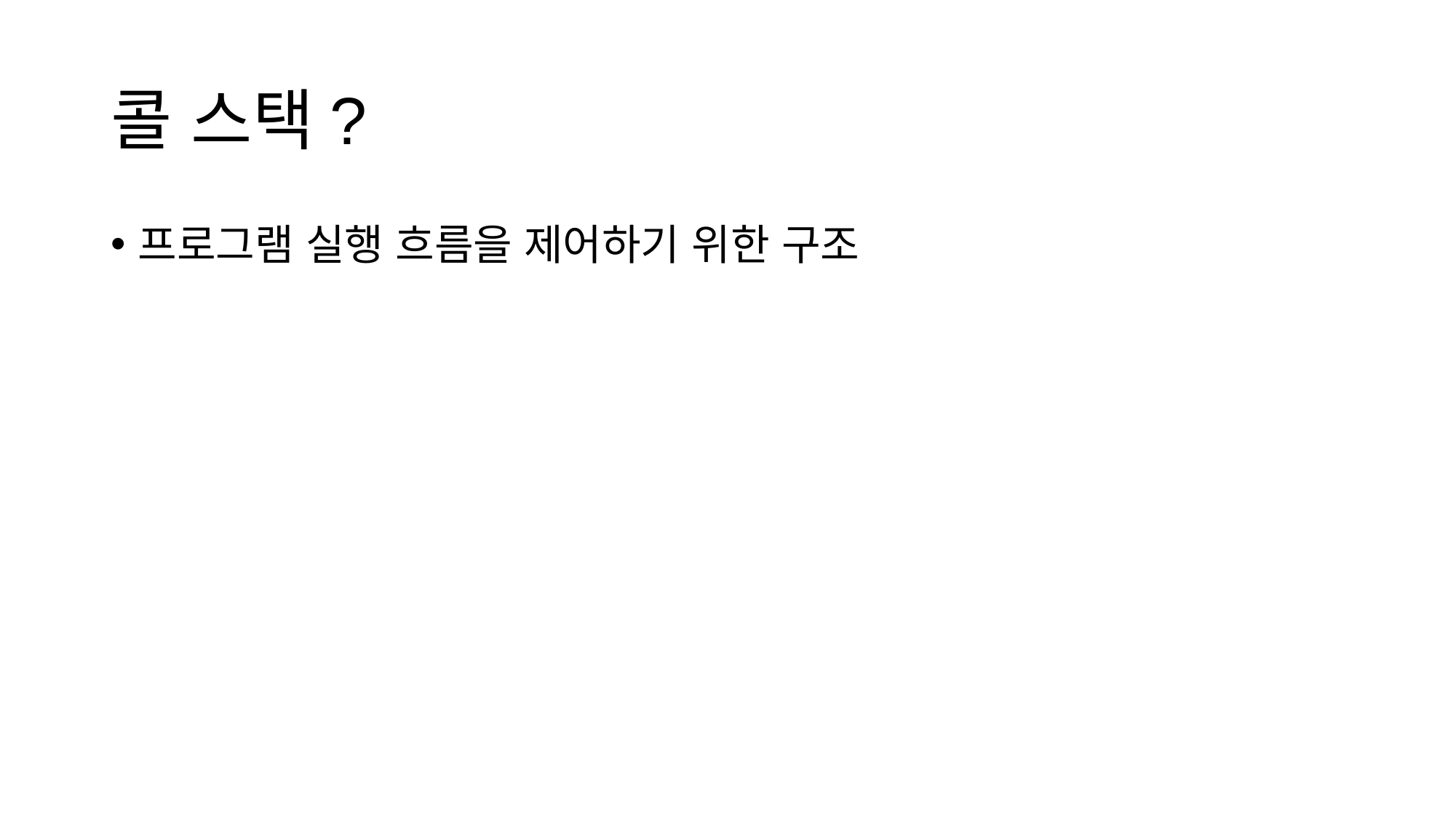

# 콜 스택?
프로그램 실행 흐름을 제어하기 위한 구조